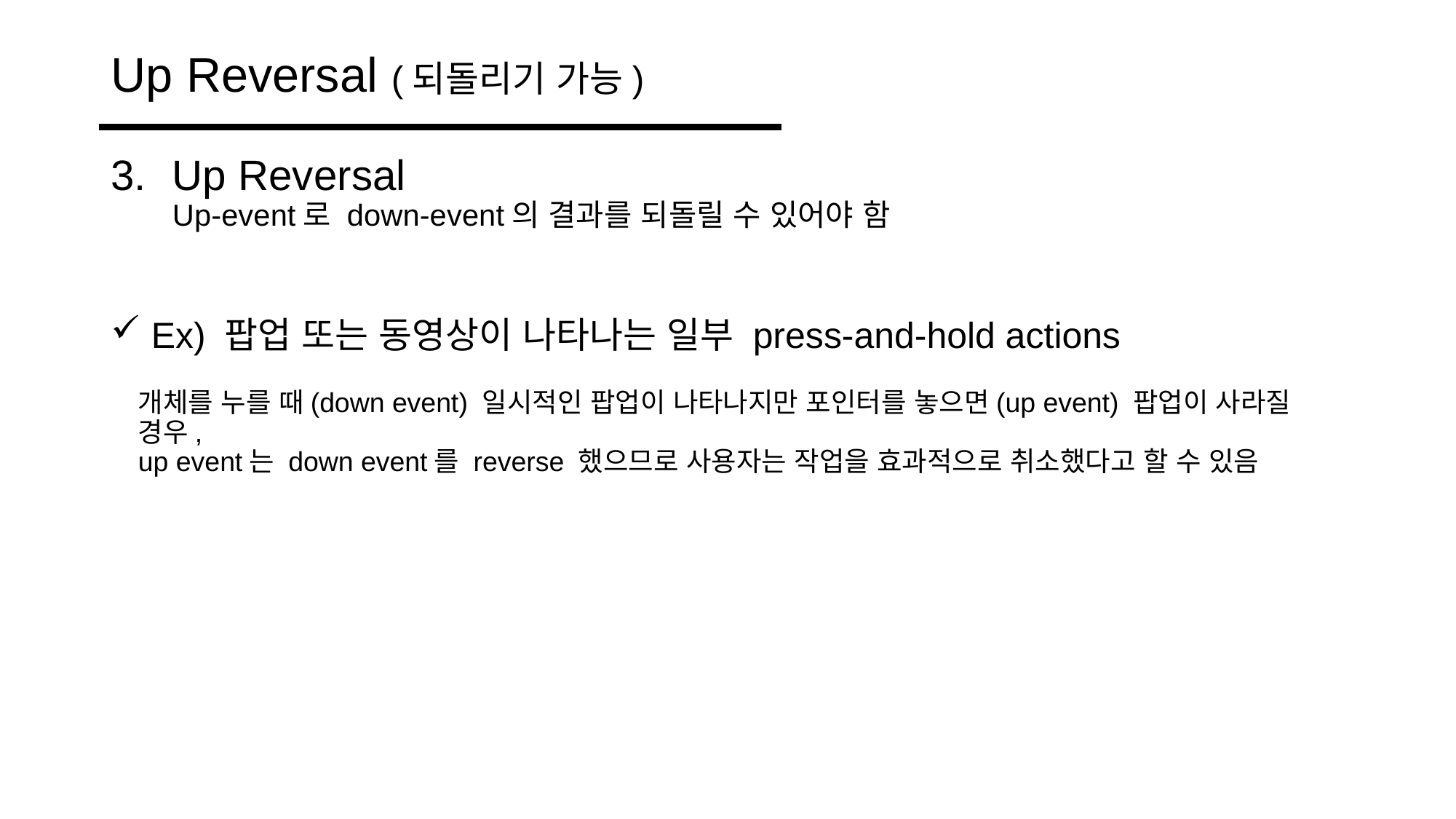

# Up Reversal (되돌리기 가능)
Up Reversal
Up-event로 down-event의 결과를 되돌릴 수 있어야 함
 Ex) 팝업 또는 동영상이 나타나는 일부 press-and-hold actions
개체를 누를 때(down event) 일시적인 팝업이 나타나지만 포인터를 놓으면(up event) 팝업이 사라질 경우,
up event는 down event를 reverse 했으므로 사용자는 작업을 효과적으로 취소했다고 할 수 있음